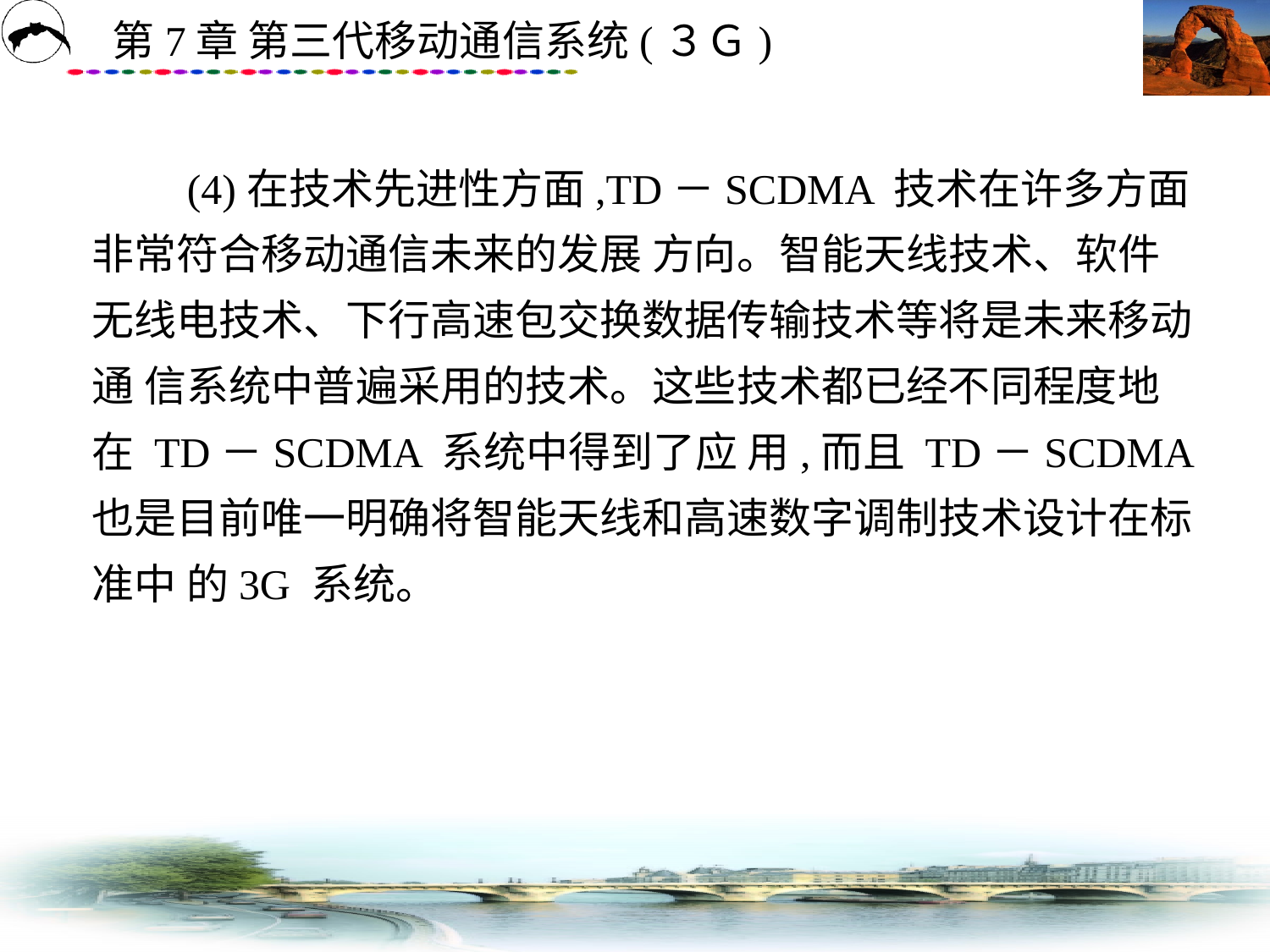

# (4)在技术先进性方面,TD－SCDMA 技术在许多方面非常符合移动通信未来的发展 方向。智能天线技术、软件无线电技术、下行高速包交换数据传输技术等将是未来移动通 信系统中普遍采用的技术。这些技术都已经不同程度地在 TD－SCDMA 系统中得到了应 用,而且 TD－SCDMA 也是目前唯一明确将智能天线和高速数字调制技术设计在标准中 的3G 系统。